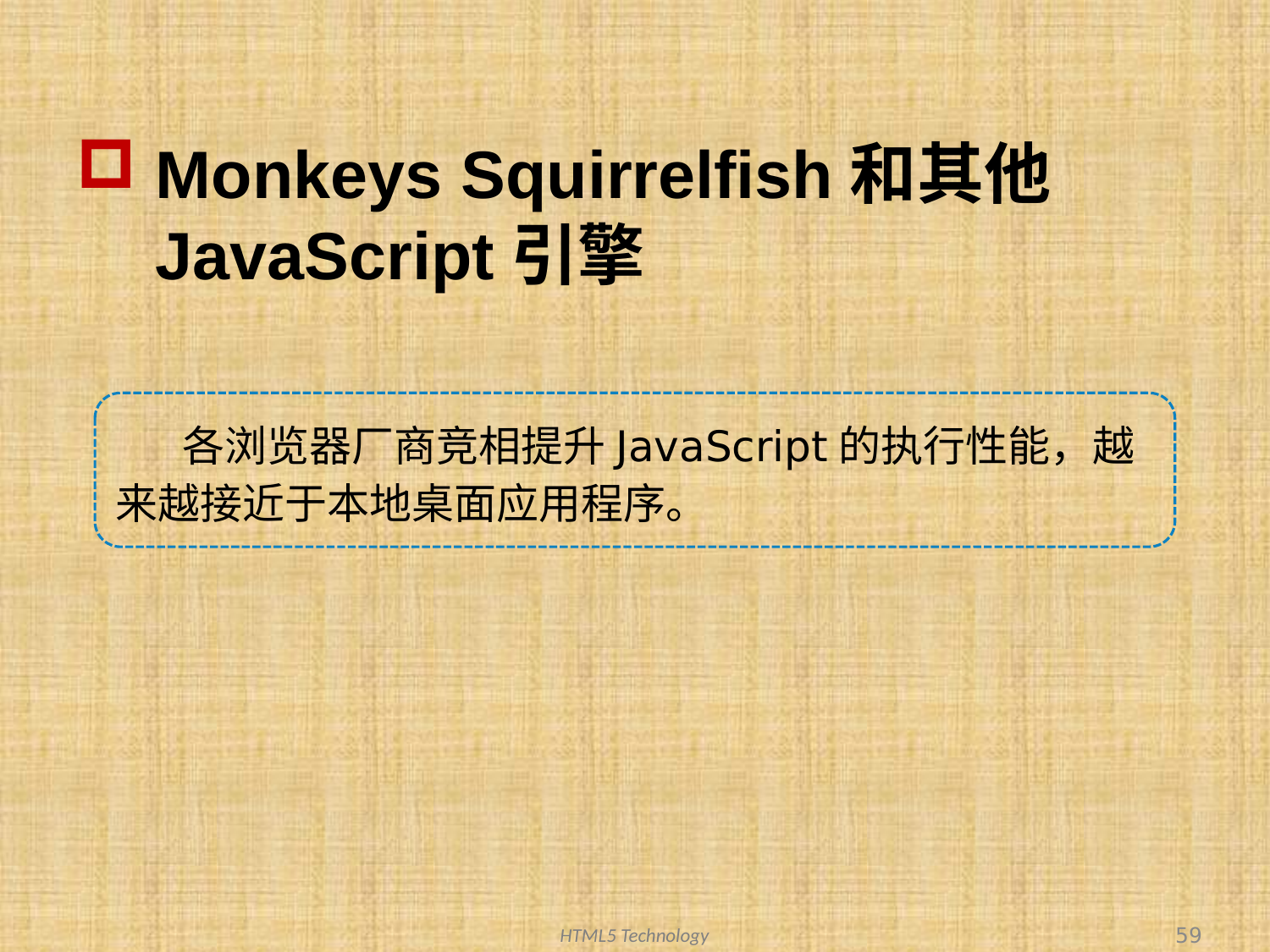

# Monkeys Squirrelfish和其他JavaScript引擎
      各浏览器厂商竞相提升JavaScript的执行性能，越来越接近于本地桌面应用程序。
59
HTML5 Technology